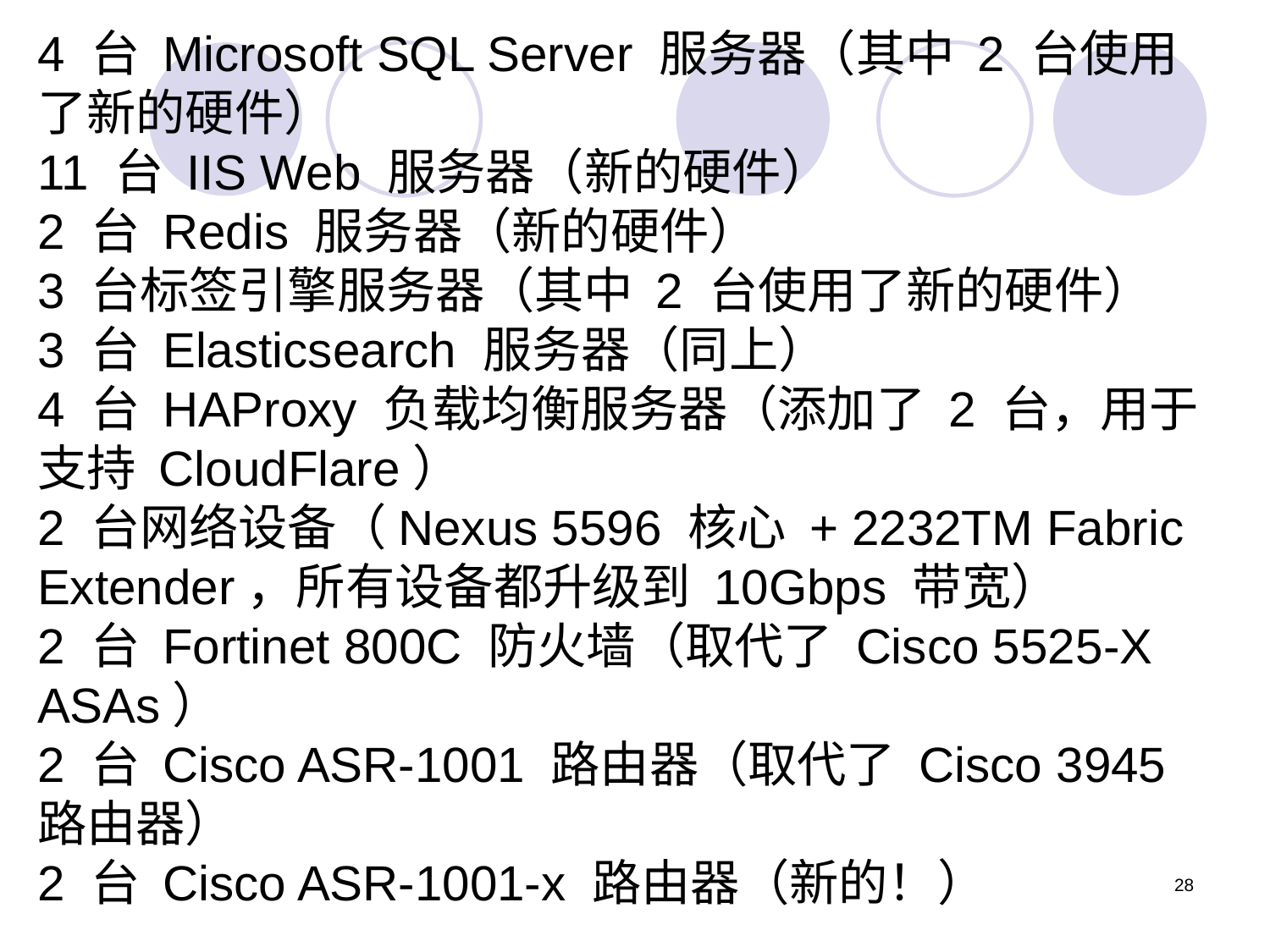

4 台 Microsoft SQL Server 服务器（其中 2 台使用了新的硬件）
11 台 IIS Web 服务器（新的硬件）
2 台 Redis 服务器（新的硬件）
3 台标签引擎服务器（其中 2 台使用了新的硬件）
3 台 Elasticsearch 服务器（同上）
4 台 HAProxy 负载均衡服务器（添加了 2 台，用于支持 CloudFlare）
2 台网络设备（Nexus 5596 核心 + 2232TM Fabric Extender，所有设备都升级到 10Gbps 带宽）
2 台 Fortinet 800C 防火墙（取代了 Cisco 5525-X ASAs）
2 台 Cisco ASR-1001 路由器（取代了 Cisco 3945 路由器）
2 台 Cisco ASR-1001-x 路由器（新的！）
28